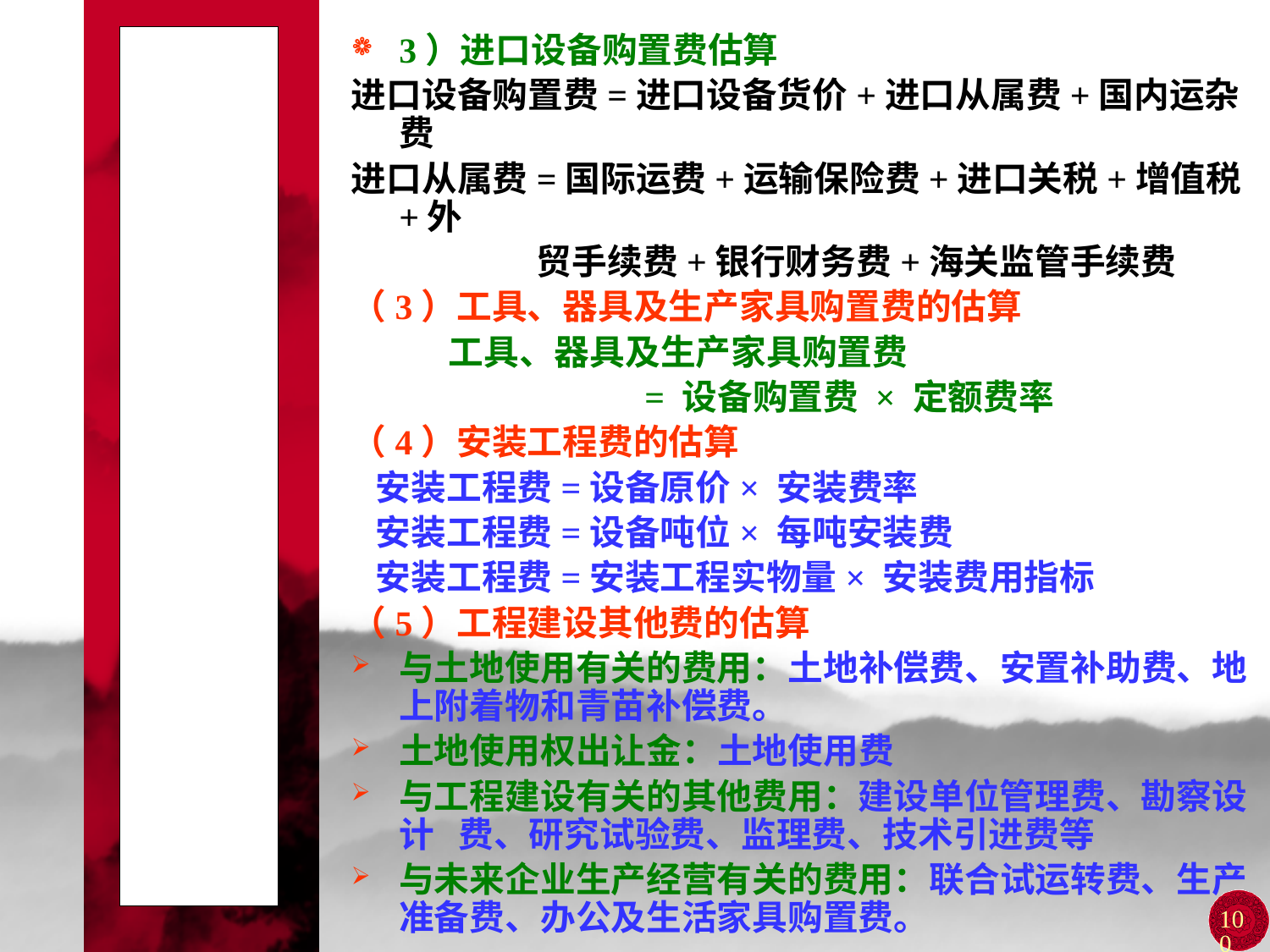

# 第一节    工程项目的投资估算
3）进口设备购置费估算
进口设备购置费=进口设备货价+进口从属费+国内运杂费
进口从属费=国际运费+运输保险费+进口关税+增值税+外
                      贸手续费+银行财务费+海关监管手续费
（3）工具、器具及生产家具购置费的估算
           工具、器具及生产家具购置费
                                 = 设备购置费 × 定额费率
（4）安装工程费的估算
  安装工程费=设备原价× 安装费率
  安装工程费=设备吨位× 每吨安装费
  安装工程费=安装工程实物量× 安装费用指标
（5）工程建设其他费的估算
与土地使用有关的费用：土地补偿费、安置补助费、地上附着物和青苗补偿费。
土地使用权出让金：土地使用费
与工程建设有关的其他费用：建设单位管理费、勘察设计   费、研究试验费、监理费、技术引进费等
与未来企业生产经营有关的费用：联合试运转费、生产准备费、办公及生活家具购置费。

100